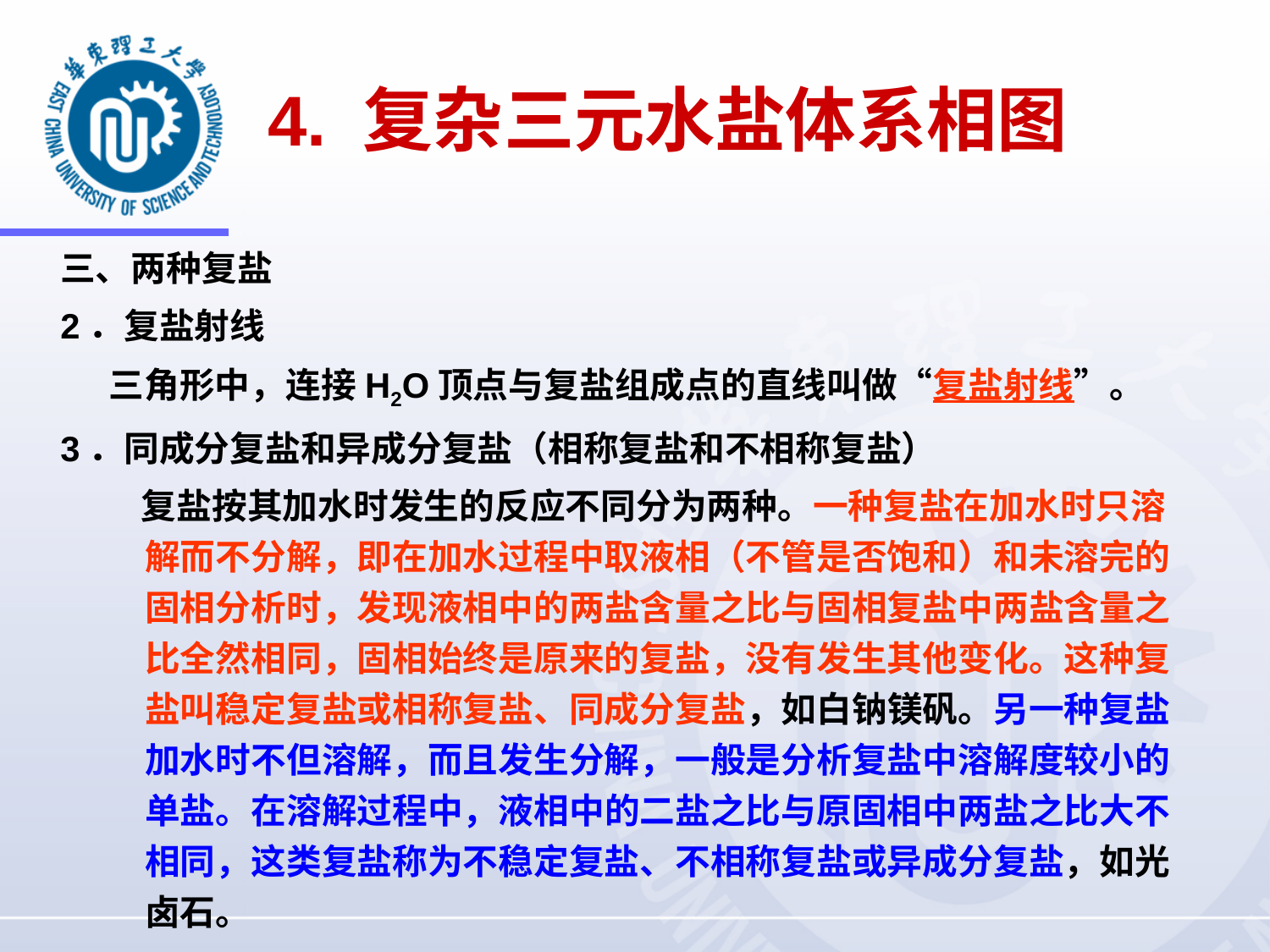

4. 复杂三元水盐体系相图
三、两种复盐
2．复盐射线
     三角形中，连接H2O顶点与复盐组成点的直线叫做“复盐射线”。
3．同成分复盐和异成分复盐（相称复盐和不相称复盐）
         复盐按其加水时发生的反应不同分为两种。一种复盐在加水时只溶解而不分解，即在加水过程中取液相（不管是否饱和）和未溶完的固相分析时，发现液相中的两盐含量之比与固相复盐中两盐含量之比全然相同，固相始终是原来的复盐，没有发生其他变化。这种复盐叫稳定复盐或相称复盐、同成分复盐，如白钠镁矾。另一种复盐加水时不但溶解，而且发生分解，一般是分析复盐中溶解度较小的单盐。在溶解过程中，液相中的二盐之比与原固相中两盐之比大不相同，这类复盐称为不稳定复盐、不相称复盐或异成分复盐，如光卤石。